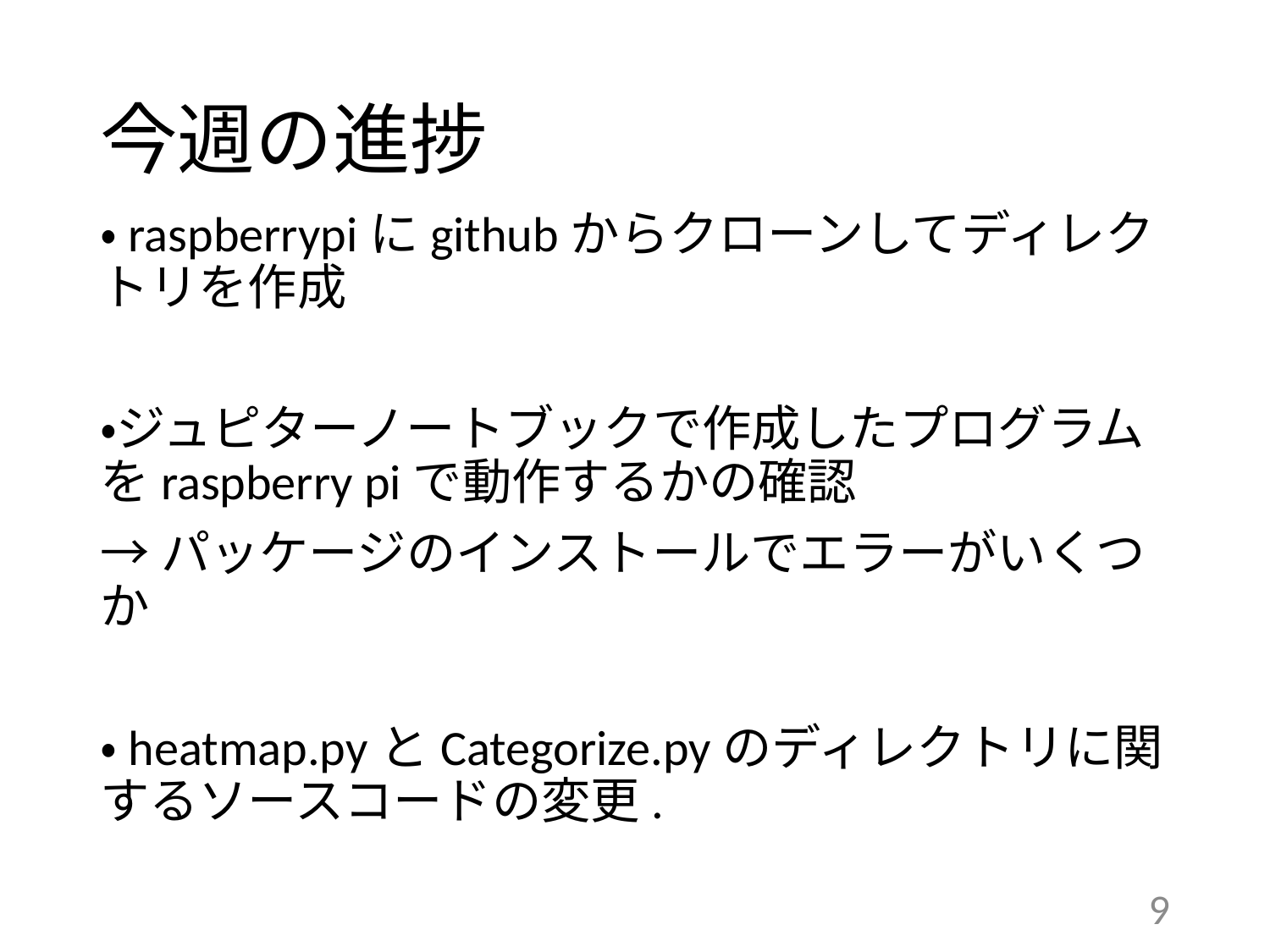

# 今週の進捗
・raspberrypiにgithubからクローンしてディレクトリを作成

・ジュピターノートブックで作成したプログラムをraspberry piで動作するかの確認
→パッケージのインストールでエラーがいくつか

・heatmap.pyとCategorize.pyのディレクトリに関するソースコードの変更.

9